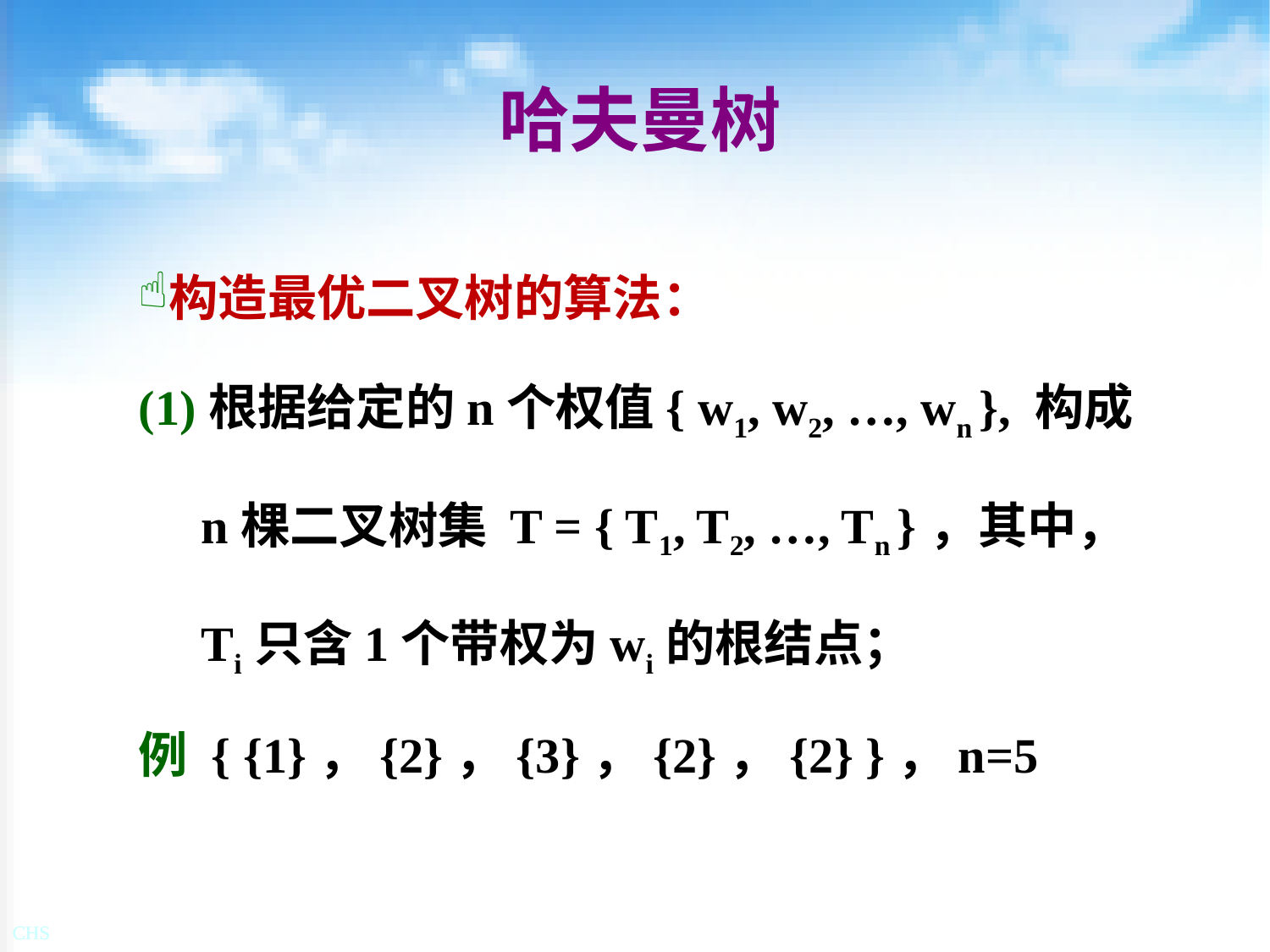

# 哈夫曼树
构造最优二叉树的算法：
(1)根据给定的n个权值{ w1, w2, …, wn }, 构成n棵二叉树集 T = { T1, T2, …, Tn }，其中，Ti只含1个带权为wi的根结点；
例 { {1}，{2}，{3}，{2}，{2} }，n=5
121